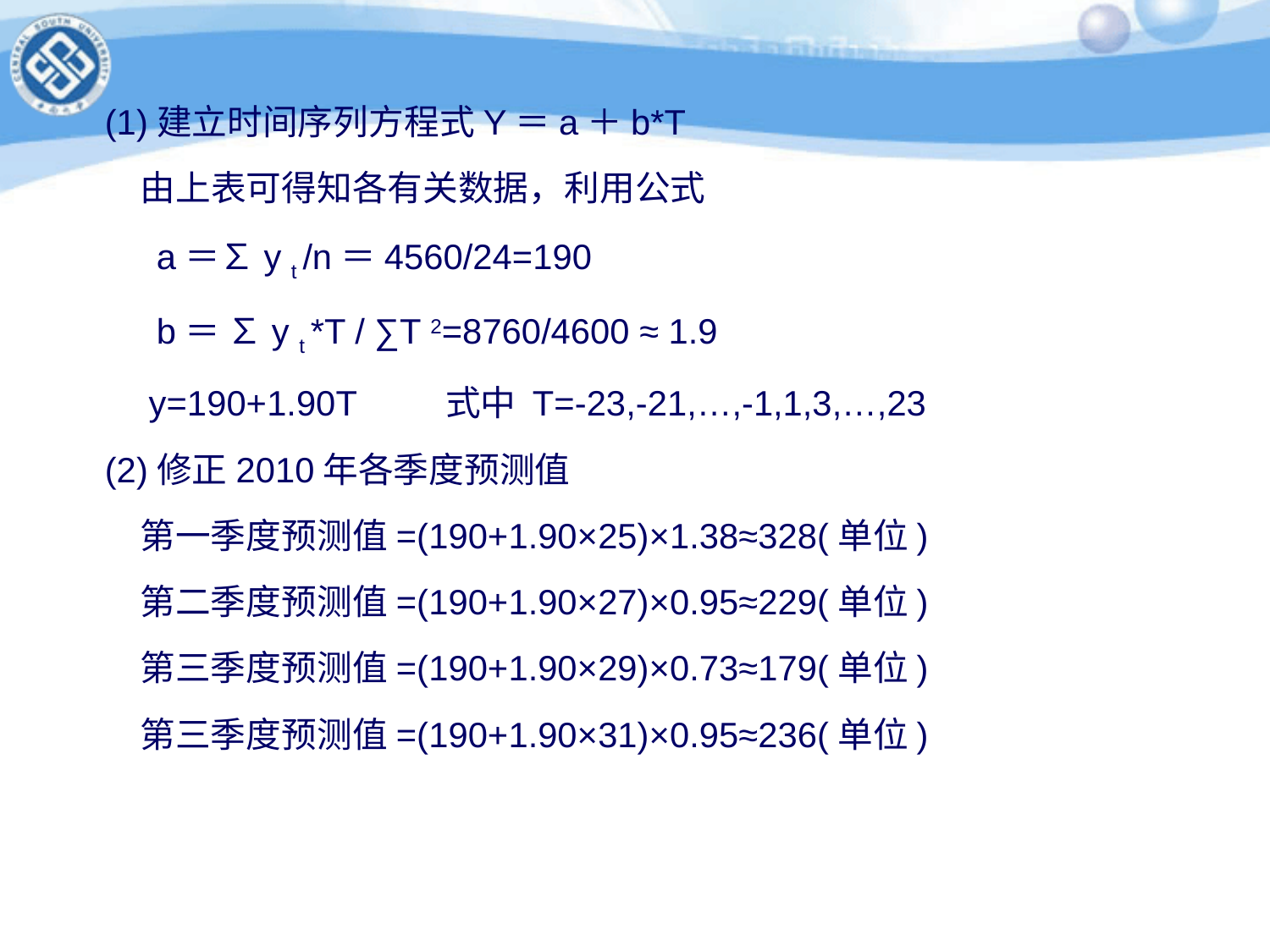

(1)建立时间序列方程式Y＝a＋b*T
　由上表可得知各有关数据，利用公式
　 a＝∑y t /n＝4560/24=190
　 b＝ ∑y t *T / ∑T 2=8760/4600 ≈ 1.9
　y=190+1.90T 　　式中 T=-23,-21,…,-1,1,3,…,23
(2)修正2010年各季度预测值
　第一季度预测值=(190+1.90×25)×1.38≈328(单位)
　第二季度预测值=(190+1.90×27)×0.95≈229(单位)
　第三季度预测值=(190+1.90×29)×0.73≈179(单位)
　第三季度预测值=(190+1.90×31)×0.95≈236(单位)